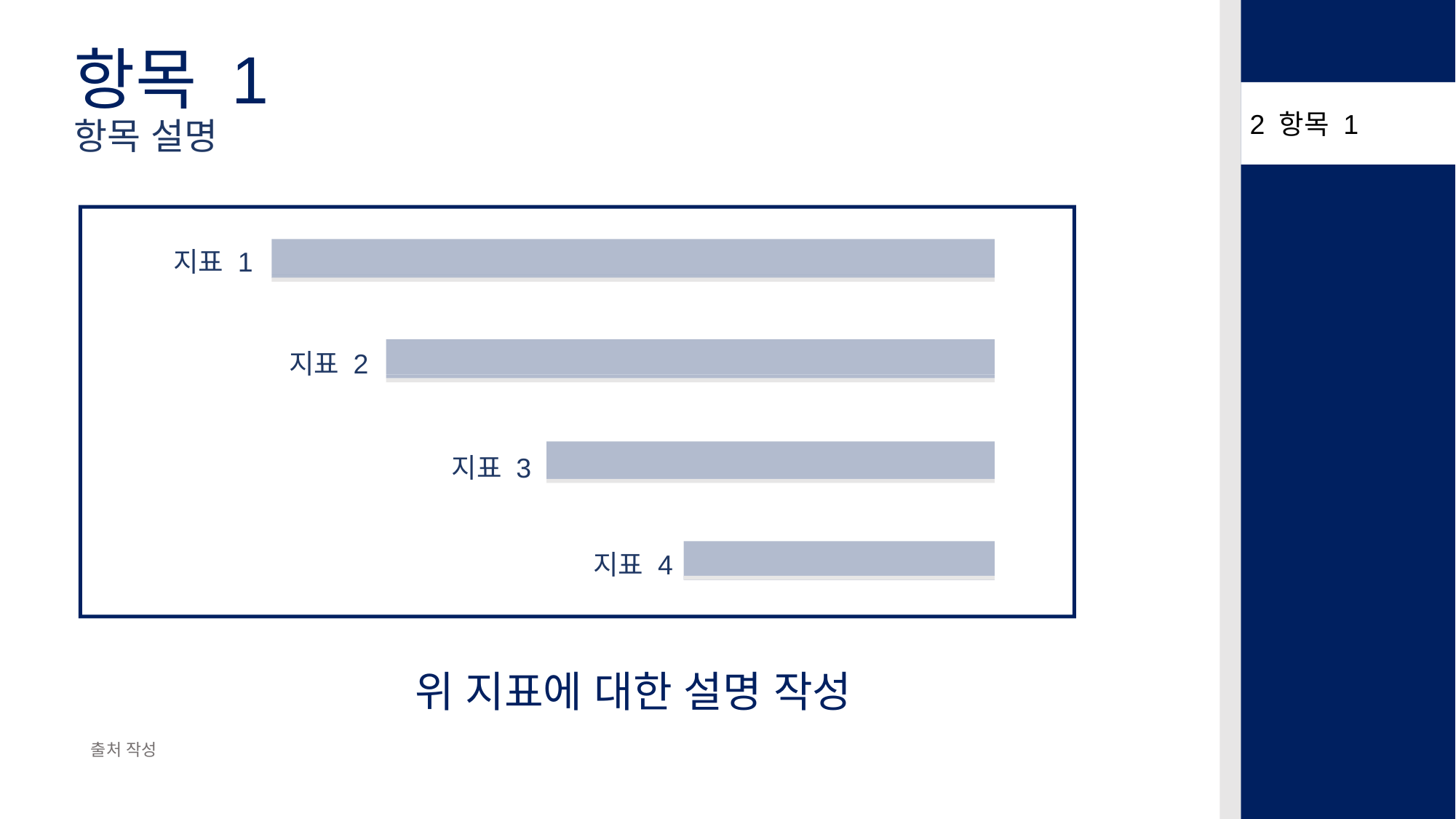

항목 1
항목 설명

2 항목 1

지표 1

지표 2

지표 3
지표 4
위 지표에 대한 설명 작성
출처 작성